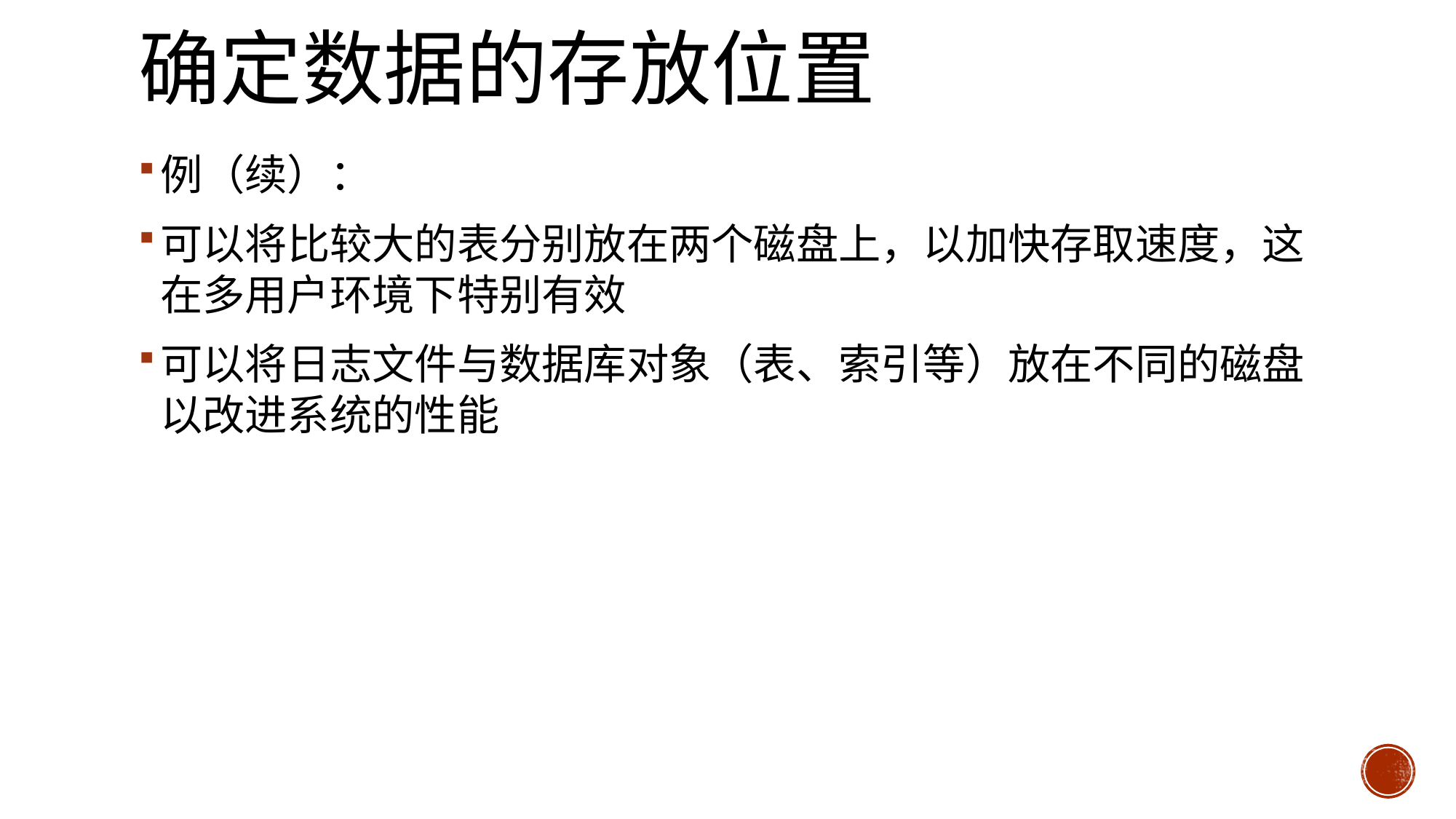

# 确定数据的存放位置
例（续）：
可以将比较大的表分别放在两个磁盘上，以加快存取速度，这在多用户环境下特别有效
可以将日志文件与数据库对象（表、索引等）放在不同的磁盘以改进系统的性能

53